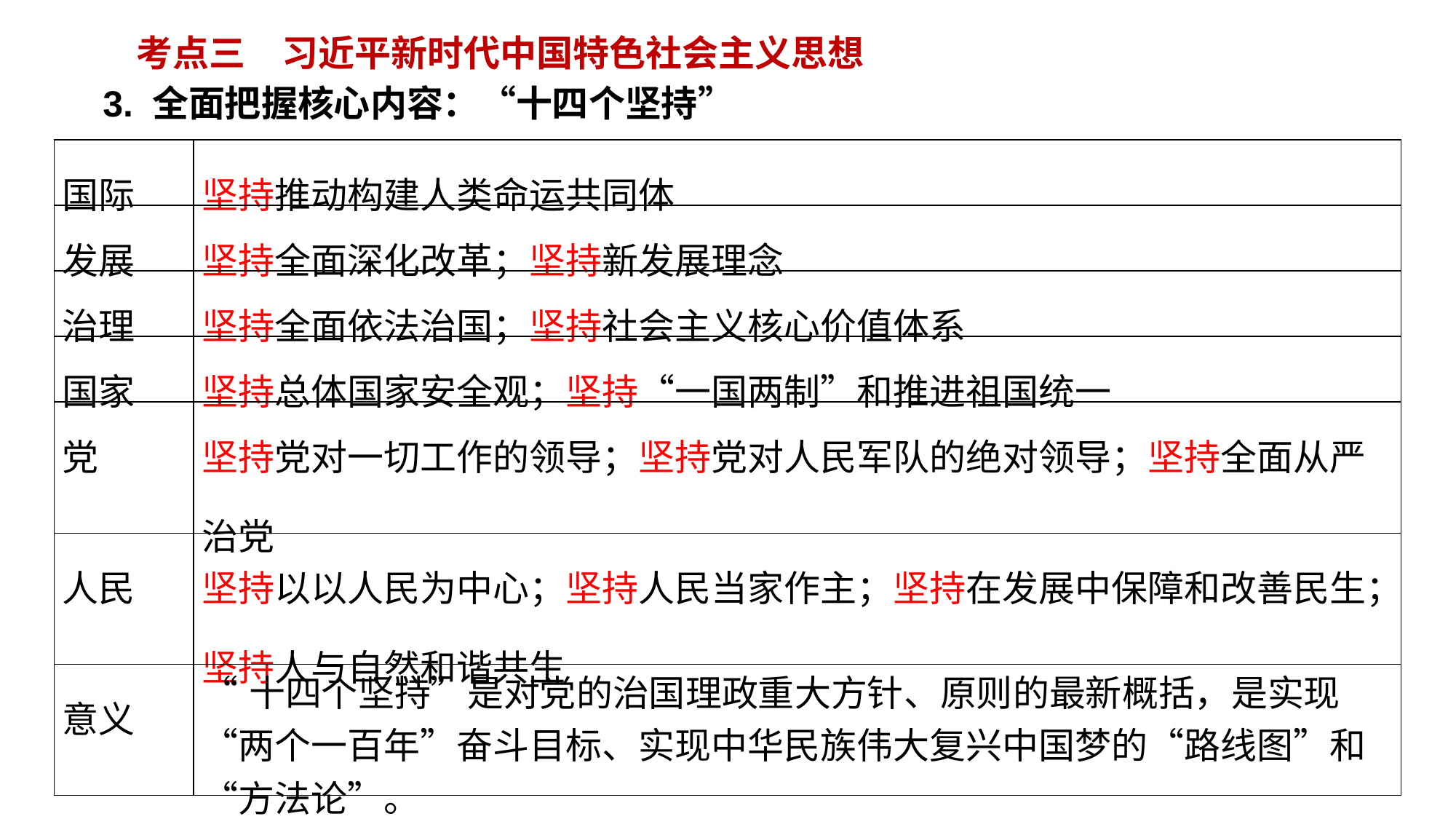

考点三　习近平新时代中国特色社会主义思想
3. 全面把握核心内容：“十四个坚持”

| 国际 | 坚持推动构建人类命运共同体 |
| --- | --- |
| 发展 | 坚持全面深化改革；坚持新发展理念 |
| 治理 | 坚持全面依法治国；坚持社会主义核心价值体系 |
| 国家 | 坚持总体国家安全观；坚持“一国两制”和推进祖国统一 |
| 党 | 坚持党对一切工作的领导；坚持党对人民军队的绝对领导；坚持全面从严治党 |
| 人民 | 坚持以以人民为中心；坚持人民当家作主；坚持在发展中保障和改善民生；坚持人与自然和谐共生 |
| 意义 | “十四个坚持”是对党的治国理政重大方针、原则的最新概括，是实现“两个一百年”奋斗目标、实现中华民族伟大复兴中国梦的“路线图”和“方法论”。 |